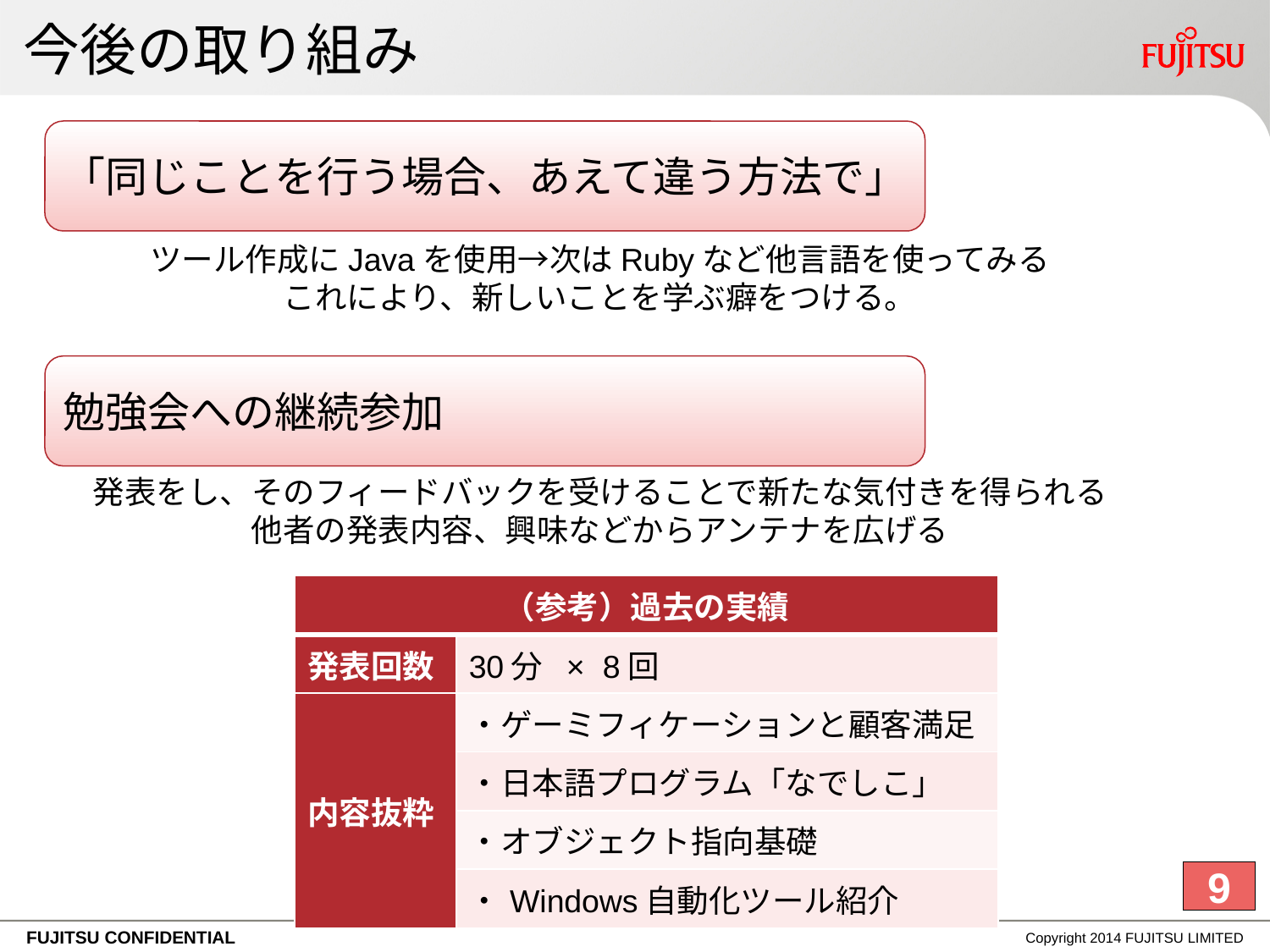

# 今後の取り組み

「同じことを行う場合、あえて違う方法で」
ツール作成にJavaを使用→次はRubyなど他言語を使ってみる
これにより、新しいことを学ぶ癖をつける。
勉強会への継続参加
発表をし、そのフィードバックを受けることで新たな気付きを得られる
他者の発表内容、興味などからアンテナを広げる
| （参考）過去の実績 |  |
| --- | --- |
| 発表回数 | 30分 × 8回 |
| 内容抜粋 | ・ゲーミフィケーションと顧客満足 |
|  | ・日本語プログラム「なでしこ」 |
|  | ・オブジェクト指向基礎 |
|  | ・Windows自動化ツール紹介 |
9
Copyright 2014 FUJITSU LIMITED